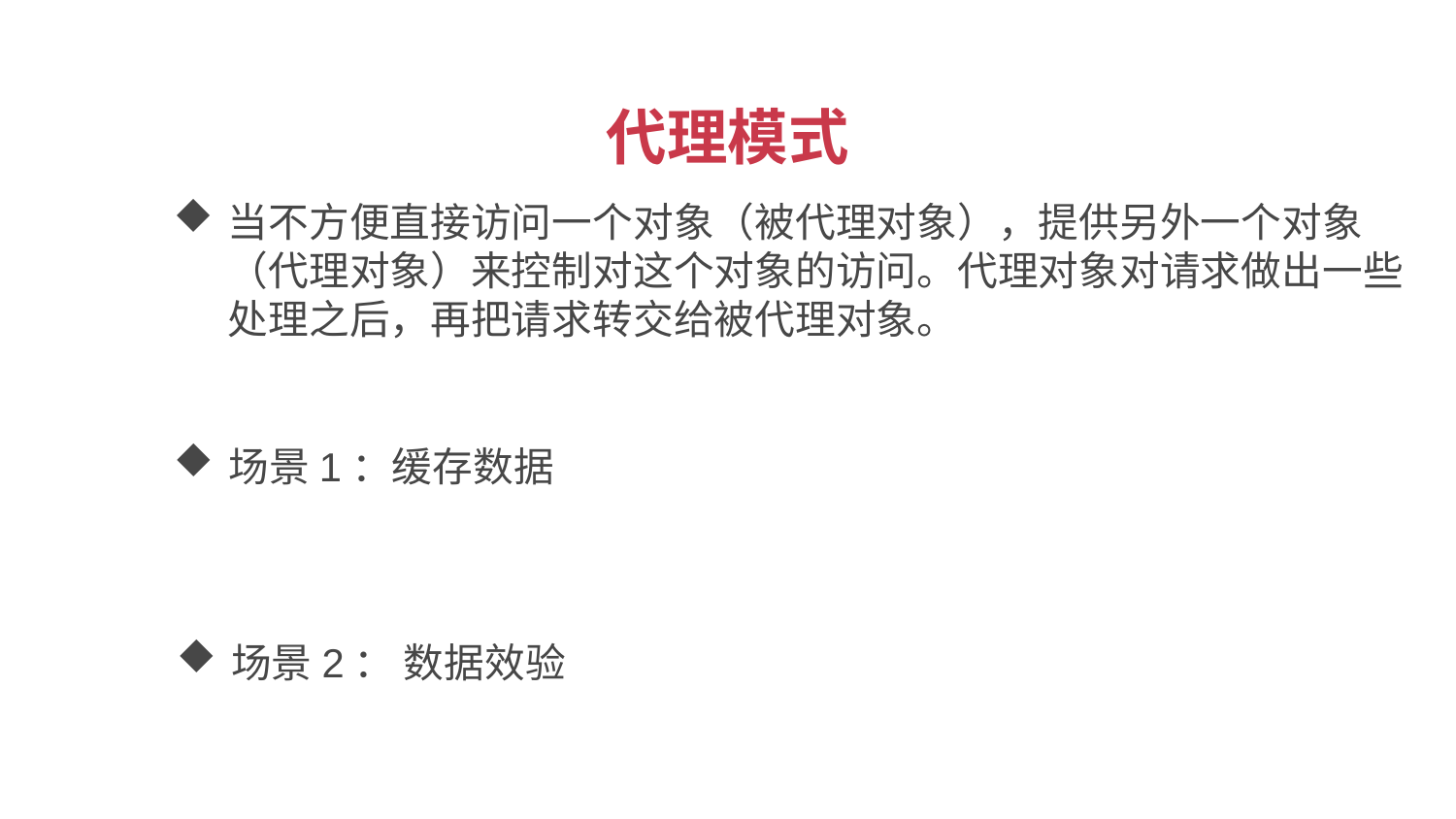

代理模式
当不方便直接访问一个对象（被代理对象），提供另外一个对象（代理对象）来控制对这个对象的访问。代理对象对请求做出一些处理之后，再把请求转交给被代理对象。
场景1：缓存数据
场景2： 数据效验